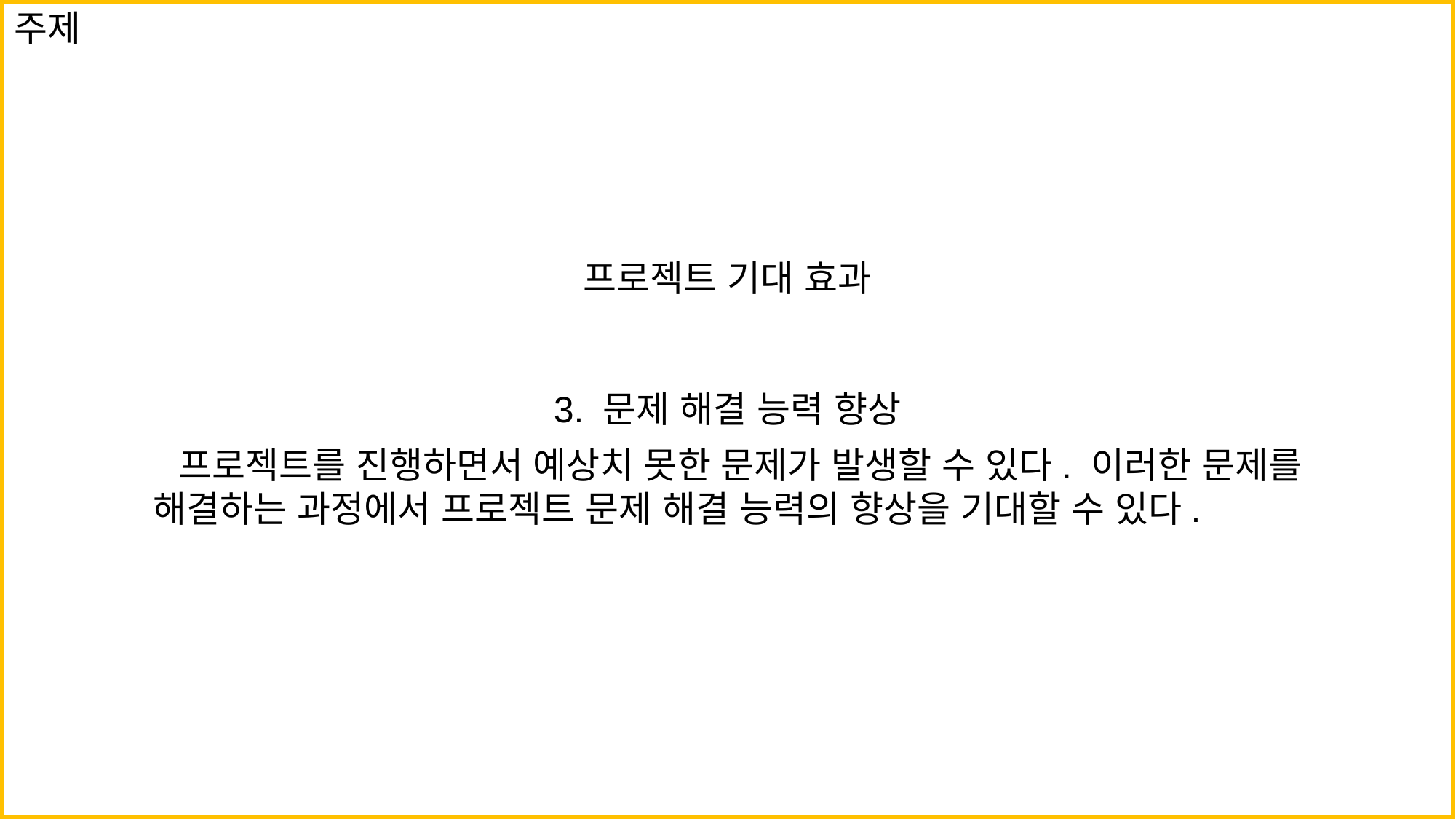

주제
프로젝트 기대 효과

3. 문제 해결 능력 향상
  프로젝트를 진행하면서 예상치 못한 문제가 발생할 수 있다. 이러한 문제를
해결하는 과정에서 프로젝트 문제 해결 능력의 향상을 기대할 수 있다.